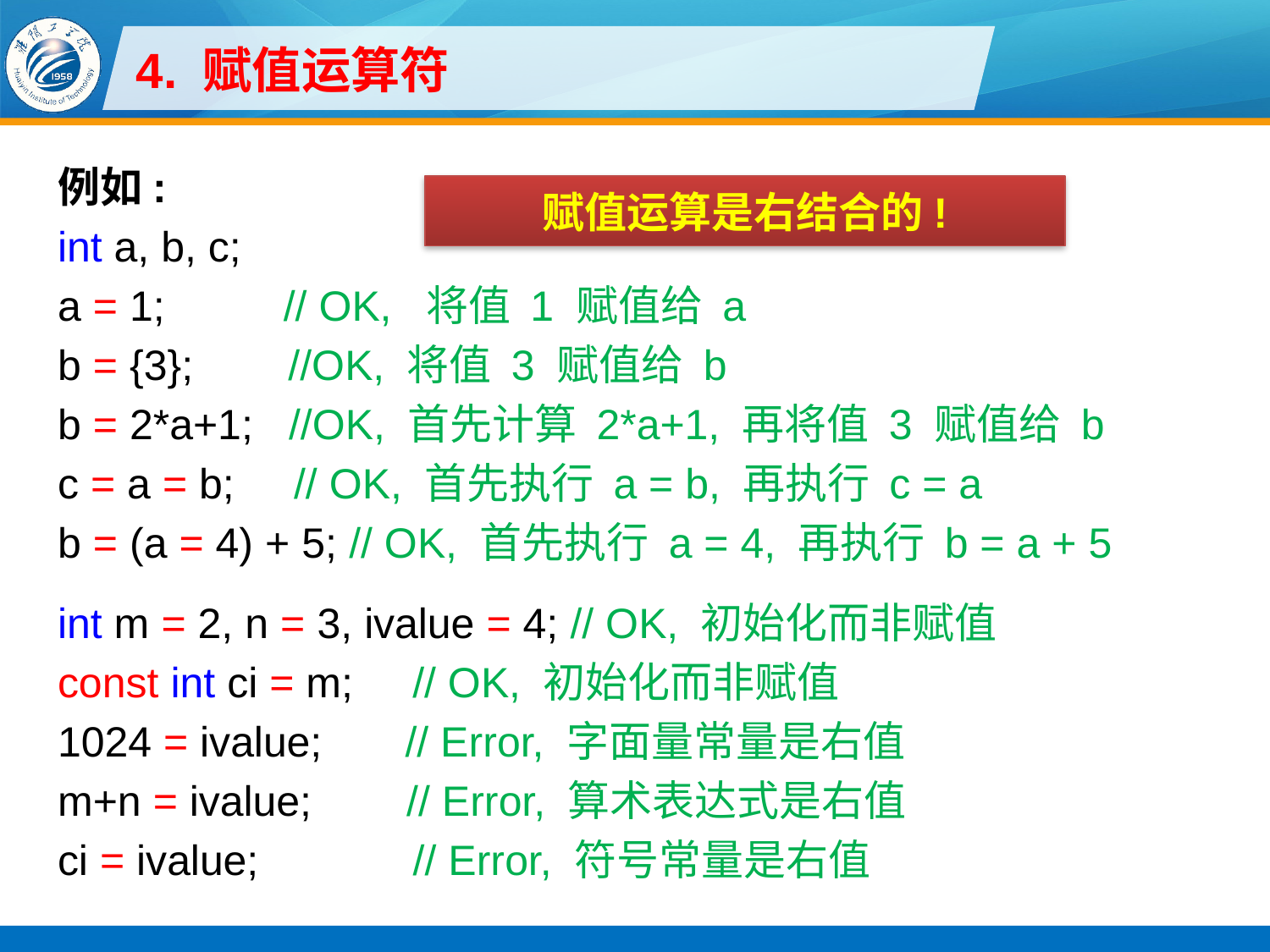

# 4. 赋值运算符
例如:
int a, b, c;
a = 1;          // OK,  将值 1 赋值给 a
b = {3};        //OK, 将值 3 赋值给 b
b = 2*a+1;   //OK, 首先计算 2*a+1, 再将值 3 赋值给 b
c = a = b;     // OK, 首先执行 a = b, 再执行 c = a
b = (a = 4) + 5; // OK, 首先执行 a = 4, 再执行 b = a + 5
int m = 2, n = 3, ivalue = 4; // OK, 初始化而非赋值
const int ci = m;     // OK, 初始化而非赋值
1024 = ivalue;       // Error, 字面量常量是右值
m+n = ivalue;        // Error, 算术表达式是右值
ci = ivalue;             // Error, 符号常量是右值
赋值运算是右结合的!